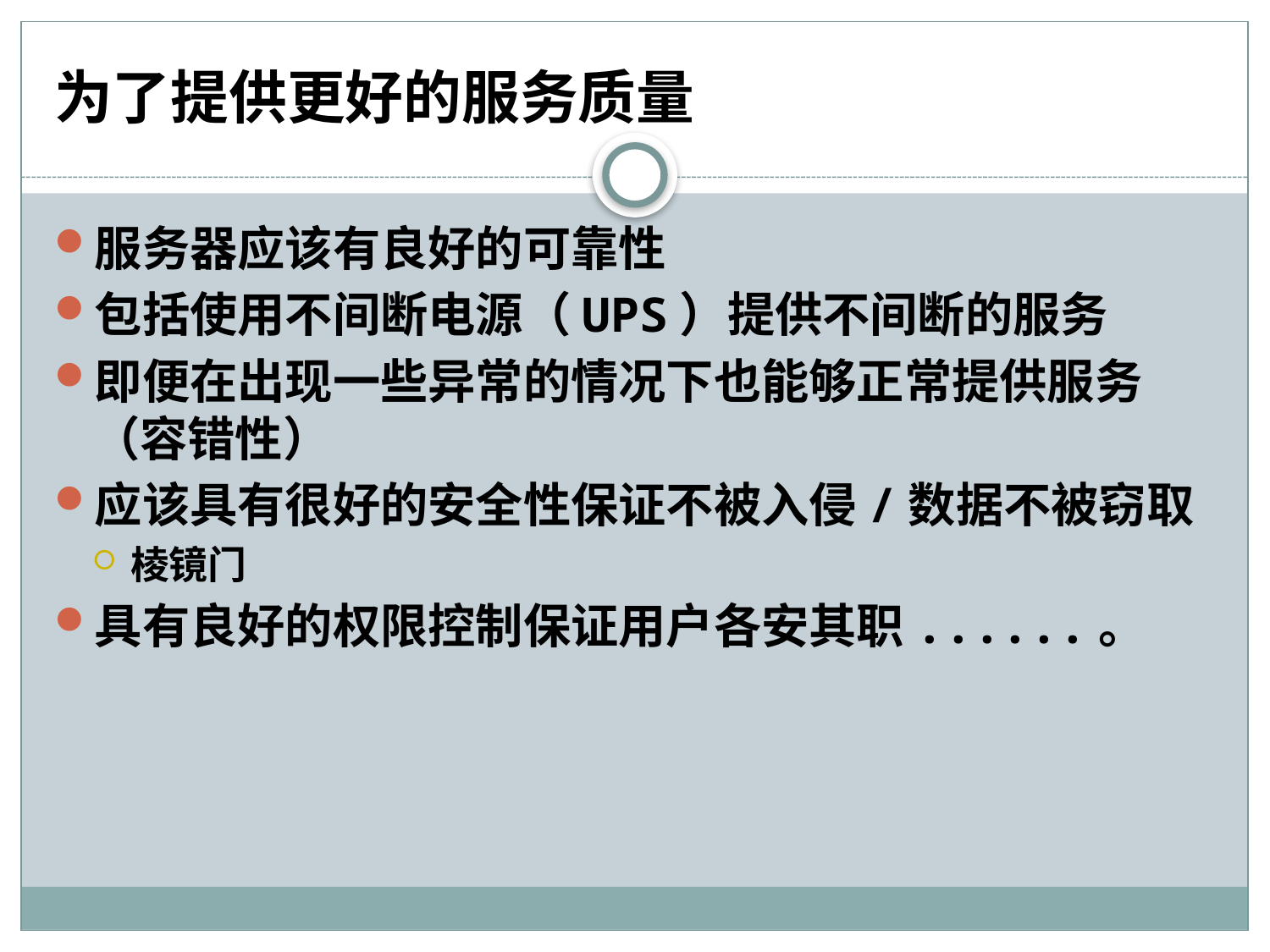

# 为了提供更好的服务质量
服务器应该有良好的可靠性
包括使用不间断电源（UPS）提供不间断的服务
即便在出现一些异常的情况下也能够正常提供服务（容错性）
应该具有很好的安全性保证不被入侵/数据不被窃取
棱镜门
具有良好的权限控制保证用户各安其职......。